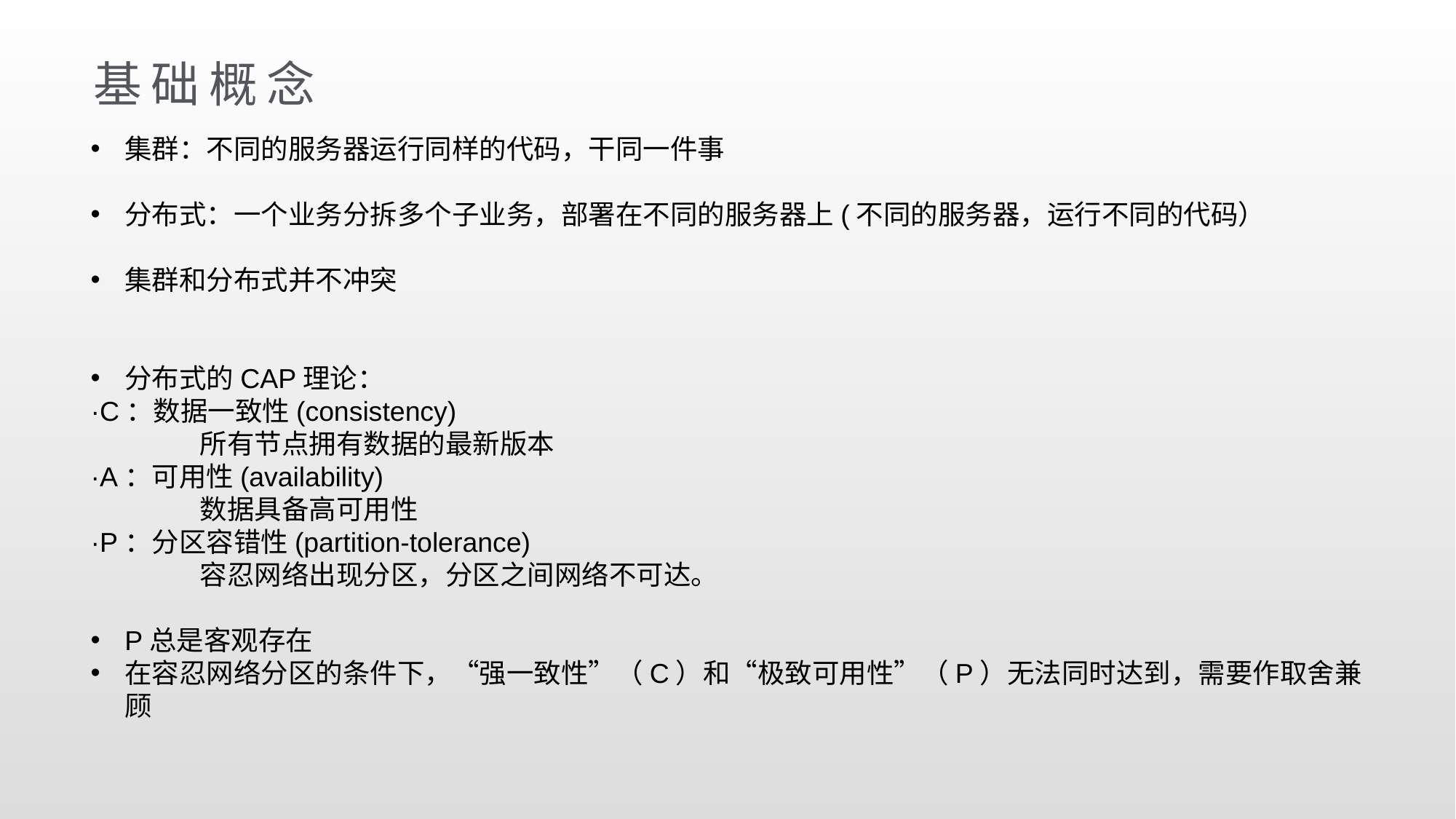

# 基础概念
集群：不同的服务器运行同样的代码，干同一件事

分布式：一个业务分拆多个子业务，部署在不同的服务器上(不同的服务器，运行不同的代码）

集群和分布式并不冲突

分布式的CAP理论：
·C：数据一致性(consistency)
	所有节点拥有数据的最新版本
·A：可用性(availability)
	数据具备高可用性
·P：分区容错性(partition-tolerance)
	容忍网络出现分区，分区之间网络不可达。

P总是客观存在
在容忍网络分区的条件下，“强一致性”（C）和“极致可用性”（P）无法同时达到，需要作取舍兼顾